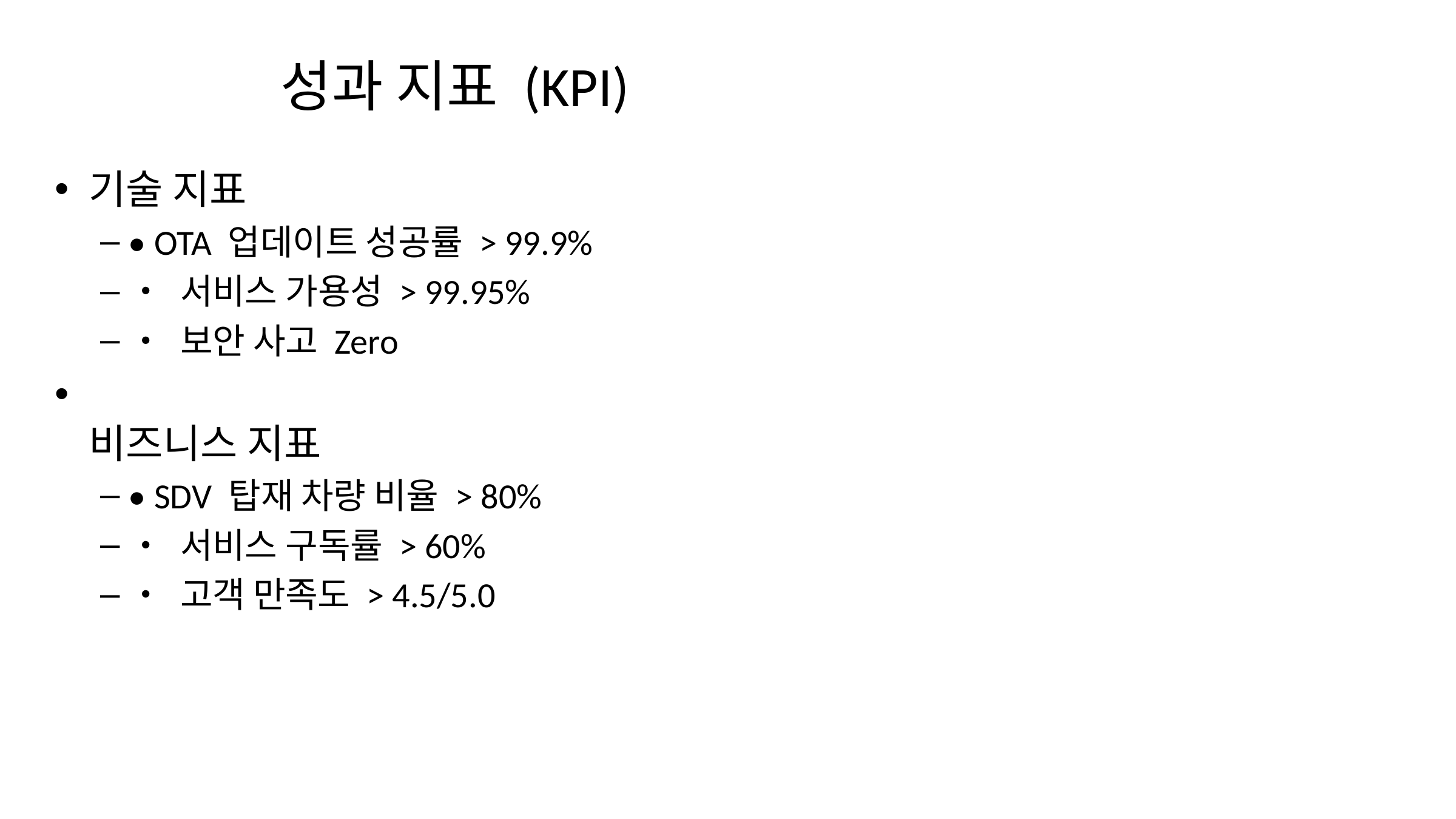

# 성과 지표 (KPI)
기술 지표
• OTA 업데이트 성공률 > 99.9%
• 서비스 가용성 > 99.95%
• 보안 사고 Zero
비즈니스 지표
• SDV 탑재 차량 비율 > 80%
• 서비스 구독률 > 60%
• 고객 만족도 > 4.5/5.0